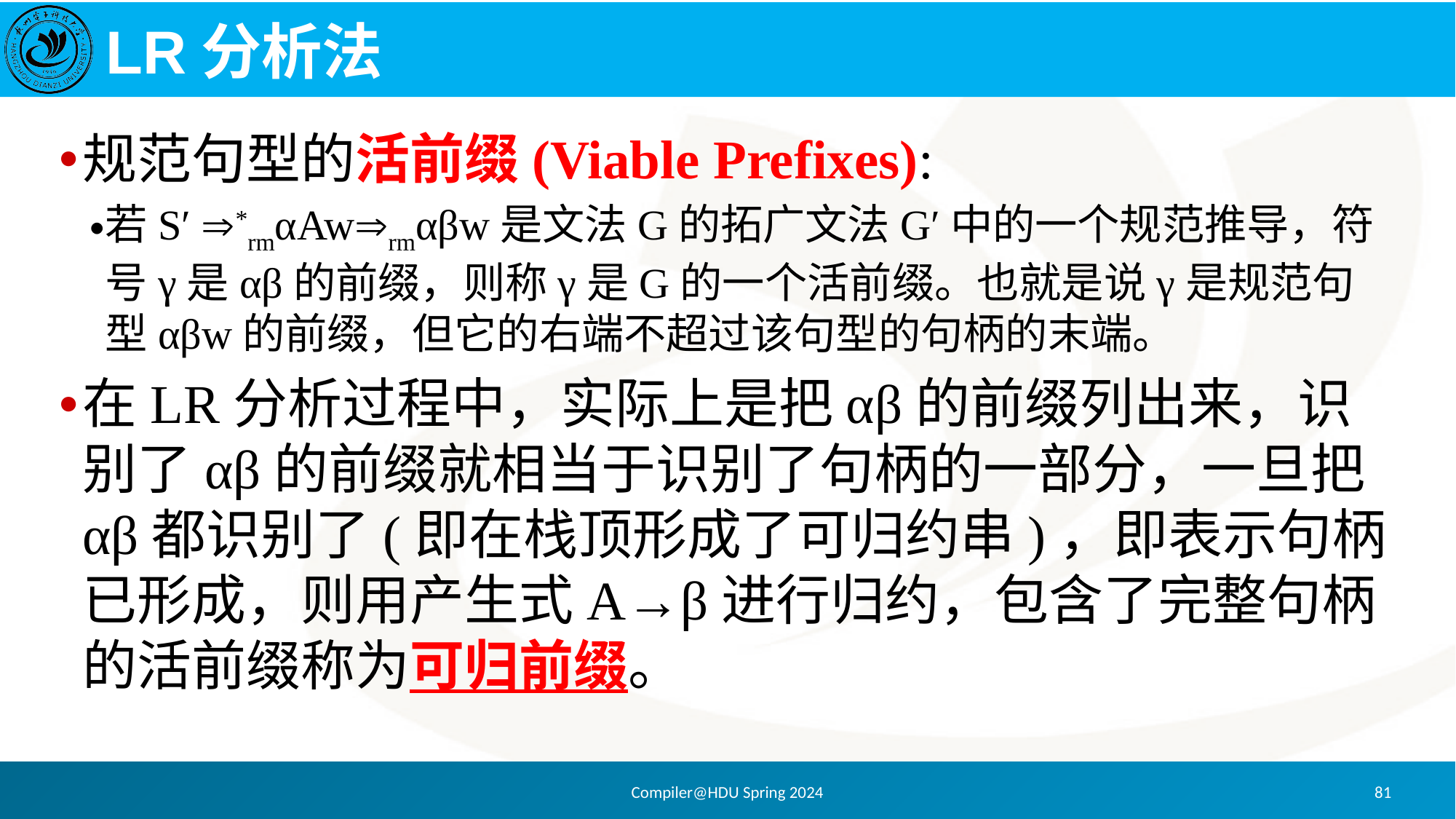

# LR分析法
规范句型的活前缀(Viable Prefixes):
若S′ ⇒*rmαAw⇒rmαβw是文法G的拓广文法G′中的一个规范推导，符号γ是αβ的前缀，则称γ是G的一个活前缀。也就是说γ是规范句型αβw的前缀，但它的右端不超过该句型的句柄的末端。
在LR分析过程中，实际上是把αβ的前缀列出来，识别了αβ的前缀就相当于识别了句柄的一部分，一旦把αβ都识别了(即在栈顶形成了可归约串)，即表示句柄已形成，则用产生式A→β进行归约，包含了完整句柄的活前缀称为可归前缀。
Compiler@HDU Spring 2024
81